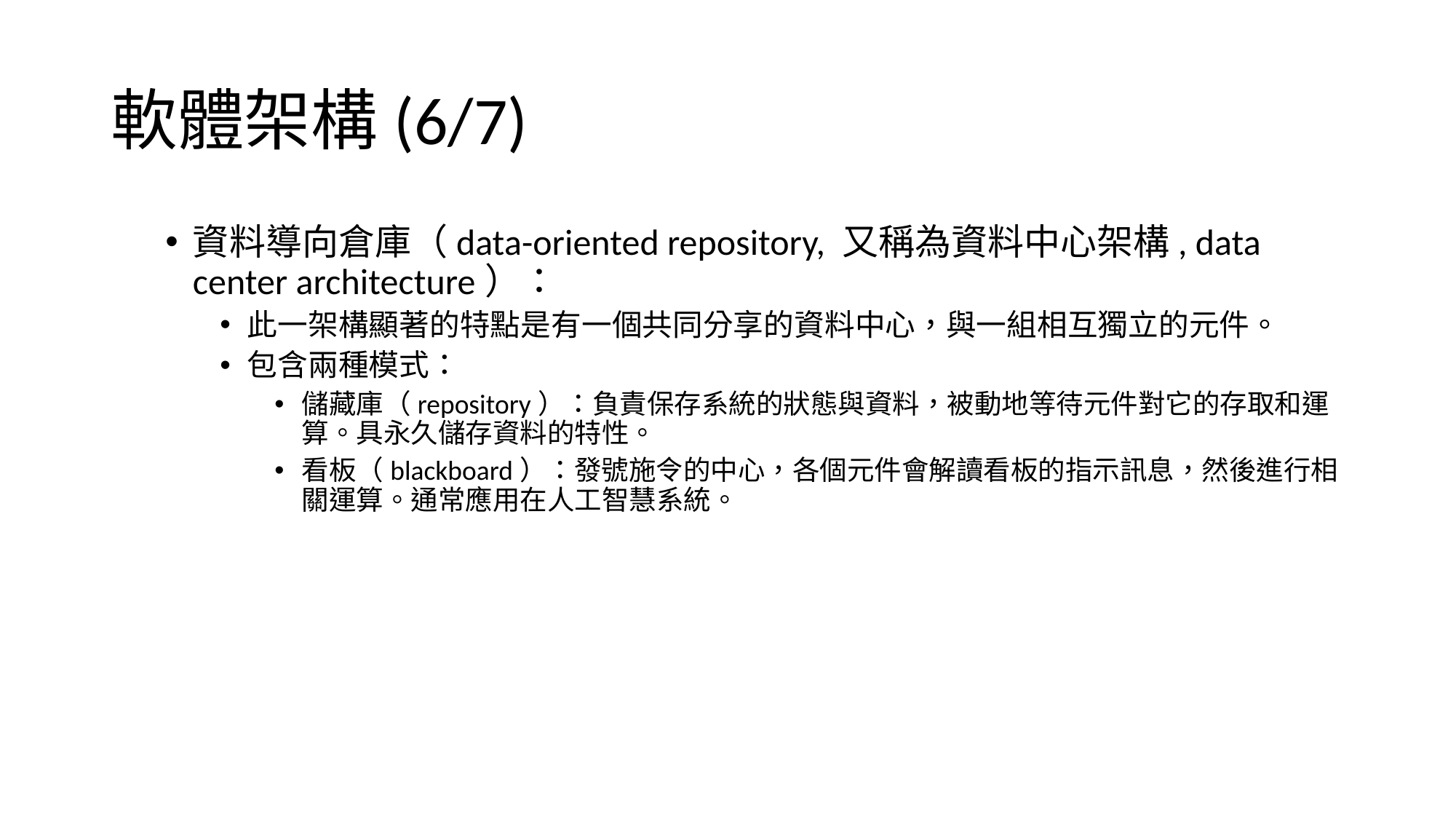

軟體架構(6/7)
資料導向倉庫（data-oriented repository, 又稱為資料中心架構, data center architecture）：
此一架構顯著的特點是有一個共同分享的資料中心，與一組相互獨立的元件。
包含兩種模式：
儲藏庫（repository）：負責保存系統的狀態與資料，被動地等待元件對它的存取和運算。具永久儲存資料的特性。
看板（blackboard）：發號施令的中心，各個元件會解讀看板的指示訊息，然後進行相關運算。通常應用在人工智慧系統。